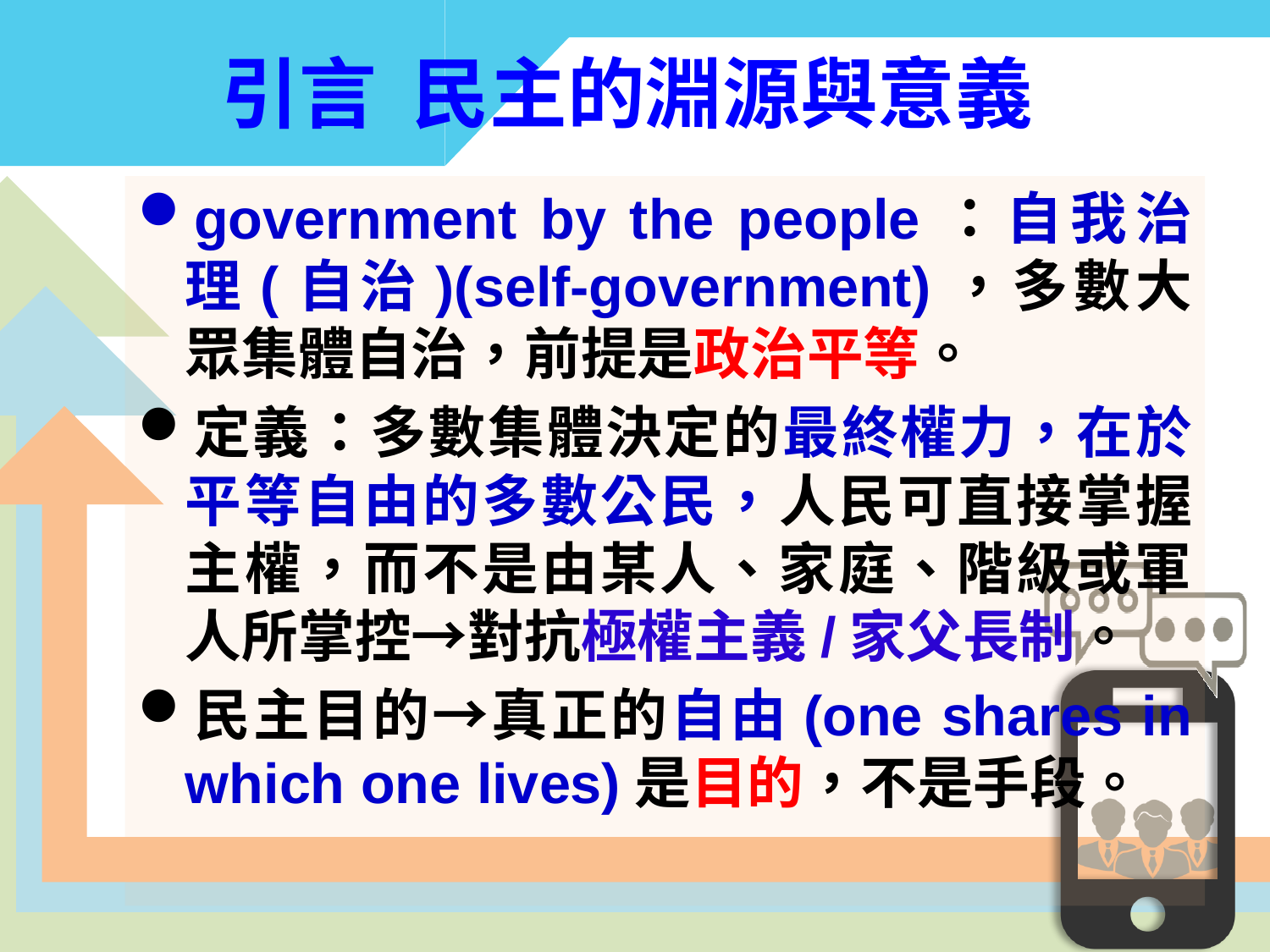

# 引言  民主的淵源與意義
government by the people：自我治理(自治)(self-government)，多數大眾集體自治，前提是政治平等。
定義：多數集體決定的最終權力，在於平等自由的多數公民，人民可直接掌握主權，而不是由某人、家庭、階級或軍人所掌控→對抗極權主義/家父長制。
民主目的→真正的自由(one shares in which one lives)是目的，不是手段。